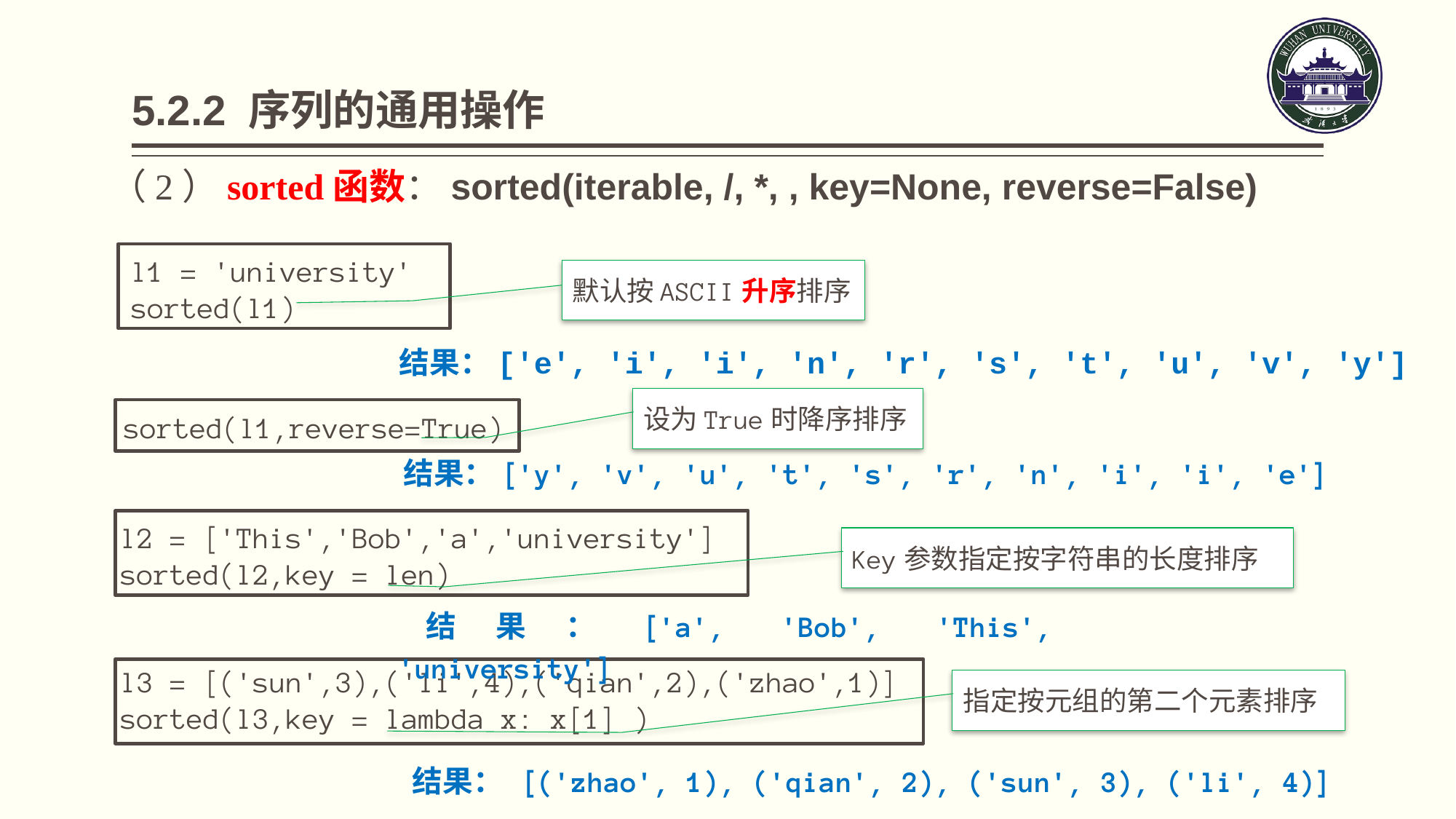

# 5.2.2 序列的通用操作
（2）sorted函数：sorted(iterable, /, *, , key=None, reverse=False)

l1 = 'university'
sorted(l1)
默认按ASCII升序排序
结果：['e', 'i', 'i', 'n', 'r', 's', 't', 'u', 'v', 'y']
设为True时降序排序

sorted(l1,reverse=True)
结果：['y', 'v', 'u', 't', 's', 'r', 'n', 'i', 'i', 'e']

l2 = ['This','Bob','a','university']
sorted(l2,key = len)
Key参数指定按字符串的长度排序
结果：['a', 'Bob', 'This', 'university']
l3 = [('sun',3),('li',4),('qian',2),('zhao',1)]
sorted(l3,key = lambda x: x[1] )

指定按元组的第二个元素排序
结果：	[('zhao', 1), ('qian', 2), ('sun', 3), ('li', 4)]